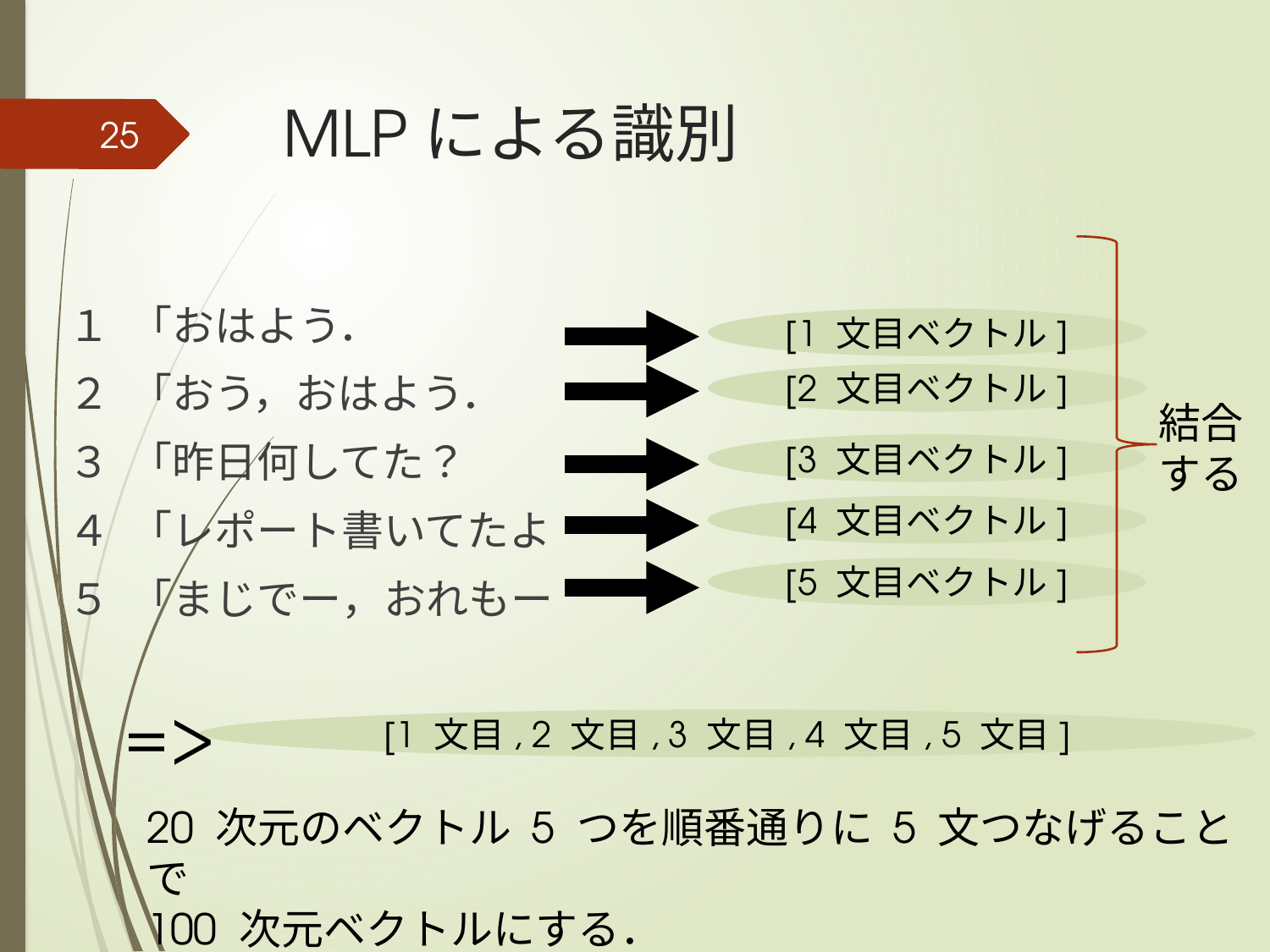

# MLPによる識別
25

１  「おはよう．
２  「おう，おはよう．
３  「昨日何してた？
４  「レポート書いてたよ
５  「まじでー，おれもー

[1 文目ベクトル]
[2 文目ベクトル]
[3 文目ベクトル]
[4 文目ベクトル]
[5 文目ベクトル]
結合
する

=>
[1 文目, 2 文目, 3 文目, 4 文目, 5 文目]
20 次元のベクトル 5 つを順番通りに 5 文つなげることで
100 次元ベクトルにする．